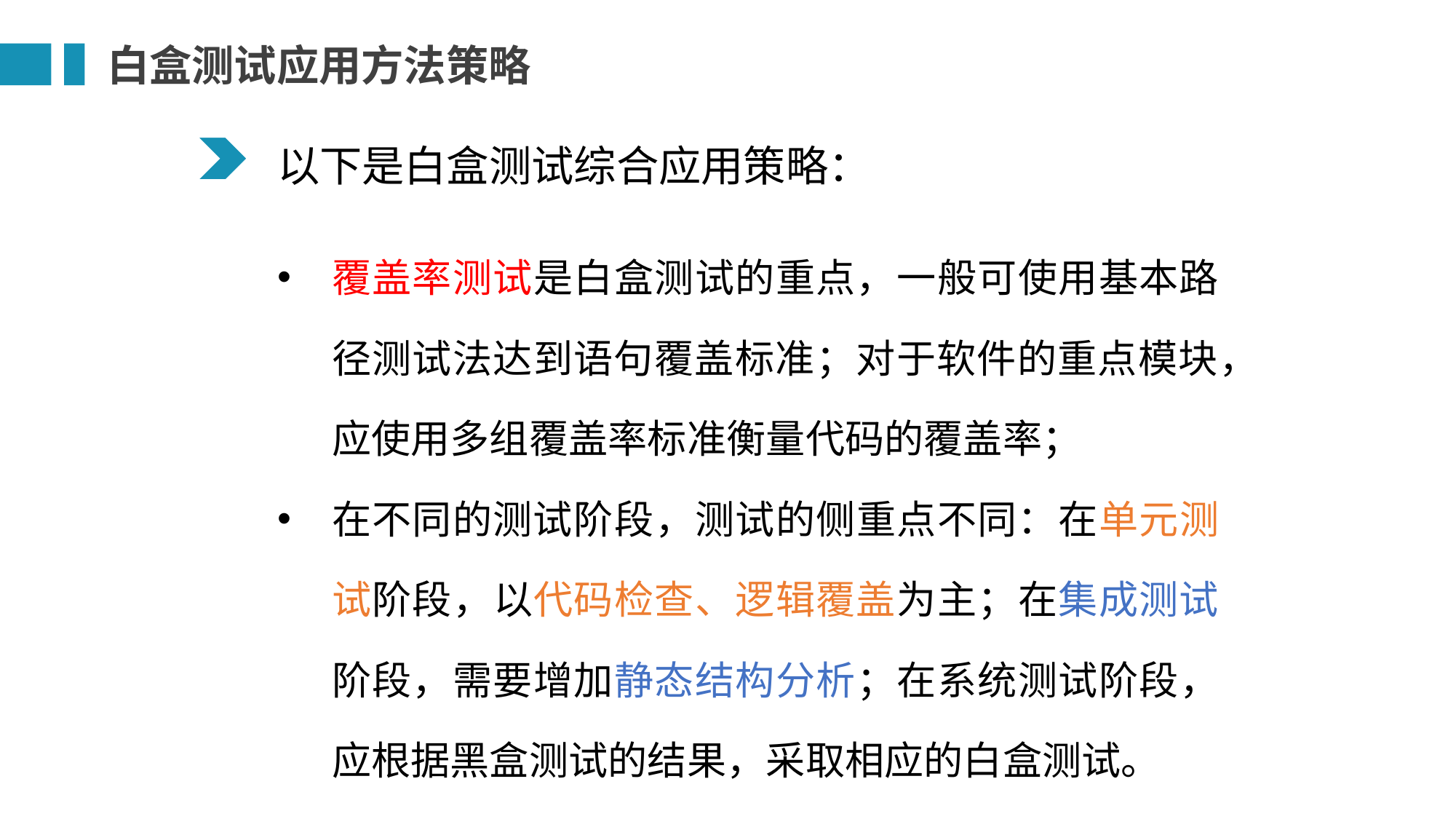

白盒测试应用方法策略

以下是白盒测试综合应用策略：

覆盖率测试是白盒测试的重点，一般可使用基本路径测试法达到语句覆盖标准；对于软件的重点模块，应使用多组覆盖率标准衡量代码的覆盖率；
在不同的测试阶段，测试的侧重点不同：在单元测试阶段，以代码检查、逻辑覆盖为主；在集成测试阶段，需要增加静态结构分析；在系统测试阶段，应根据黑盒测试的结果，采取相应的白盒测试。
117